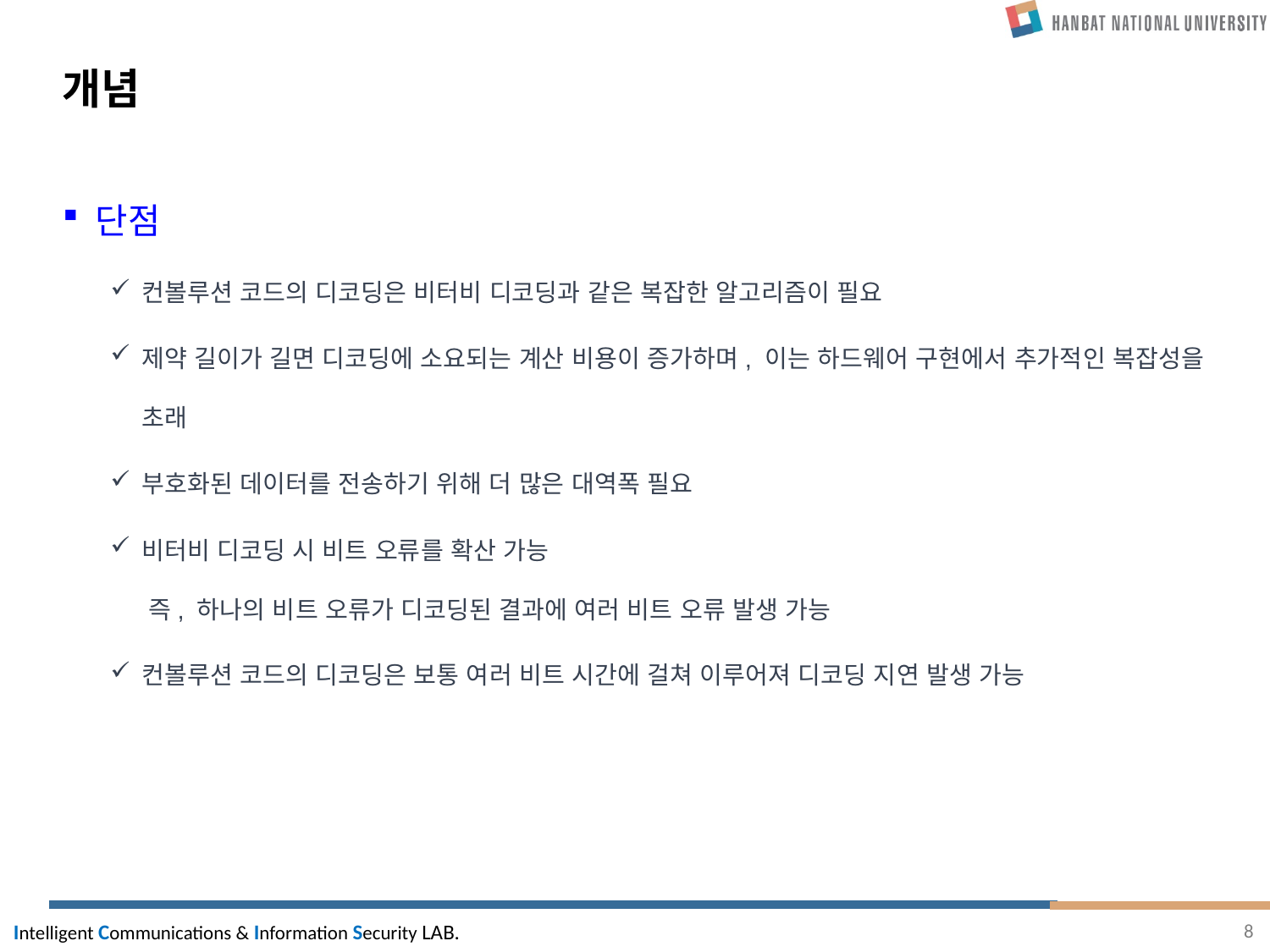

# 개념
단점
컨볼루션 코드의 디코딩은 비터비 디코딩과 같은 복잡한 알고리즘이 필요
제약 길이가 길면 디코딩에 소요되는 계산 비용이 증가하며, 이는 하드웨어 구현에서 추가적인 복잡성을 초래
부호화된 데이터를 전송하기 위해 더 많은 대역폭 필요
비터비 디코딩 시 비트 오류를 확산 가능
 즉, 하나의 비트 오류가 디코딩된 결과에 여러 비트 오류 발생 가능
컨볼루션 코드의 디코딩은 보통 여러 비트 시간에 걸쳐 이루어져 디코딩 지연 발생 가능

8